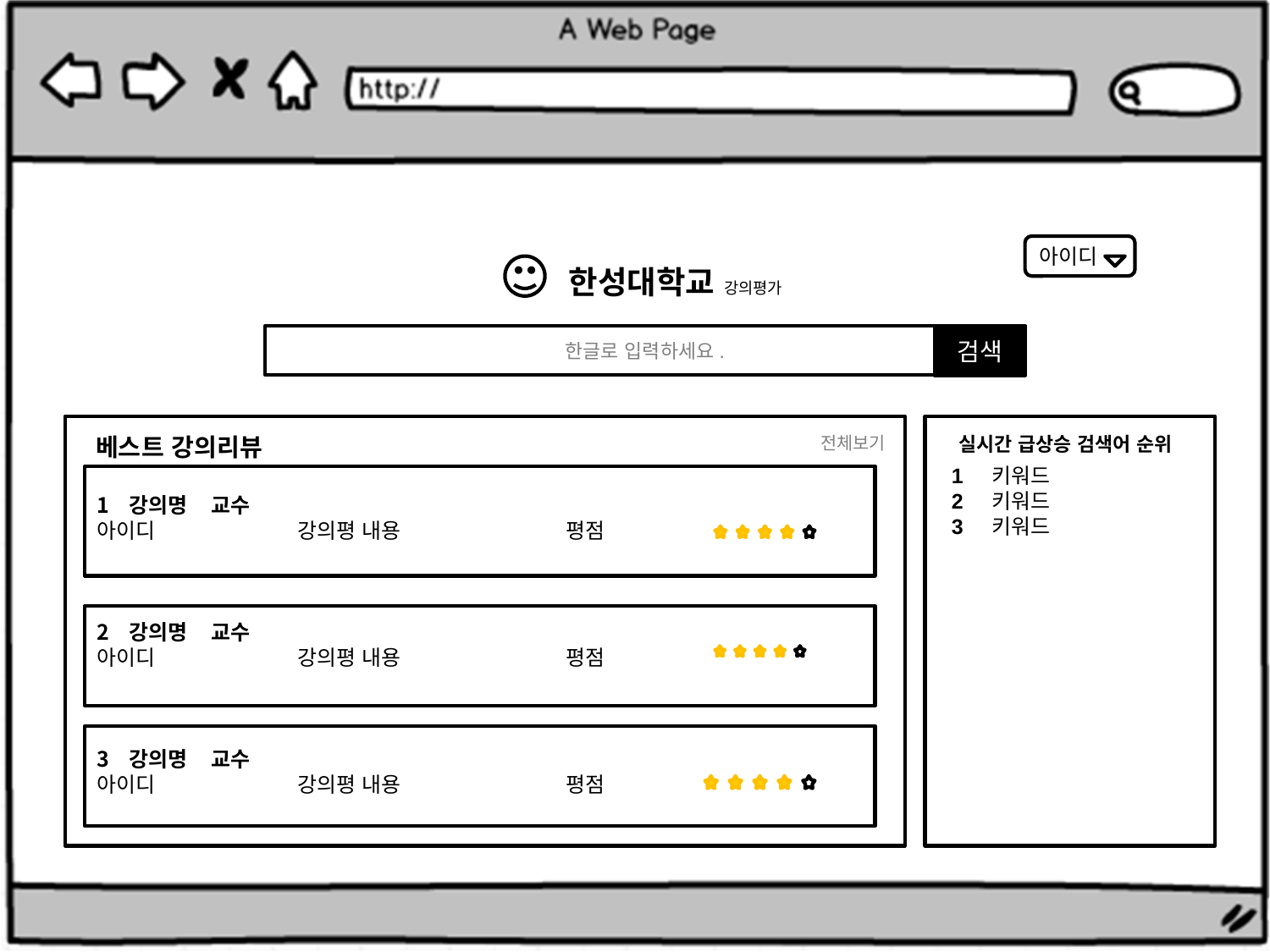

아이디

한성대학교 강의평가

한글로 입력하세요.
검색

베스트 강의리뷰
전체보기
실시간 급상승 검색어 순위
1    키워드
2    키워드
3    키워드

강의명    교수
아이디                        강의평 내용                            평점

강의명    교수
아이디                        강의평 내용                            평점

강의명    교수
아이디                        강의평 내용                            평점